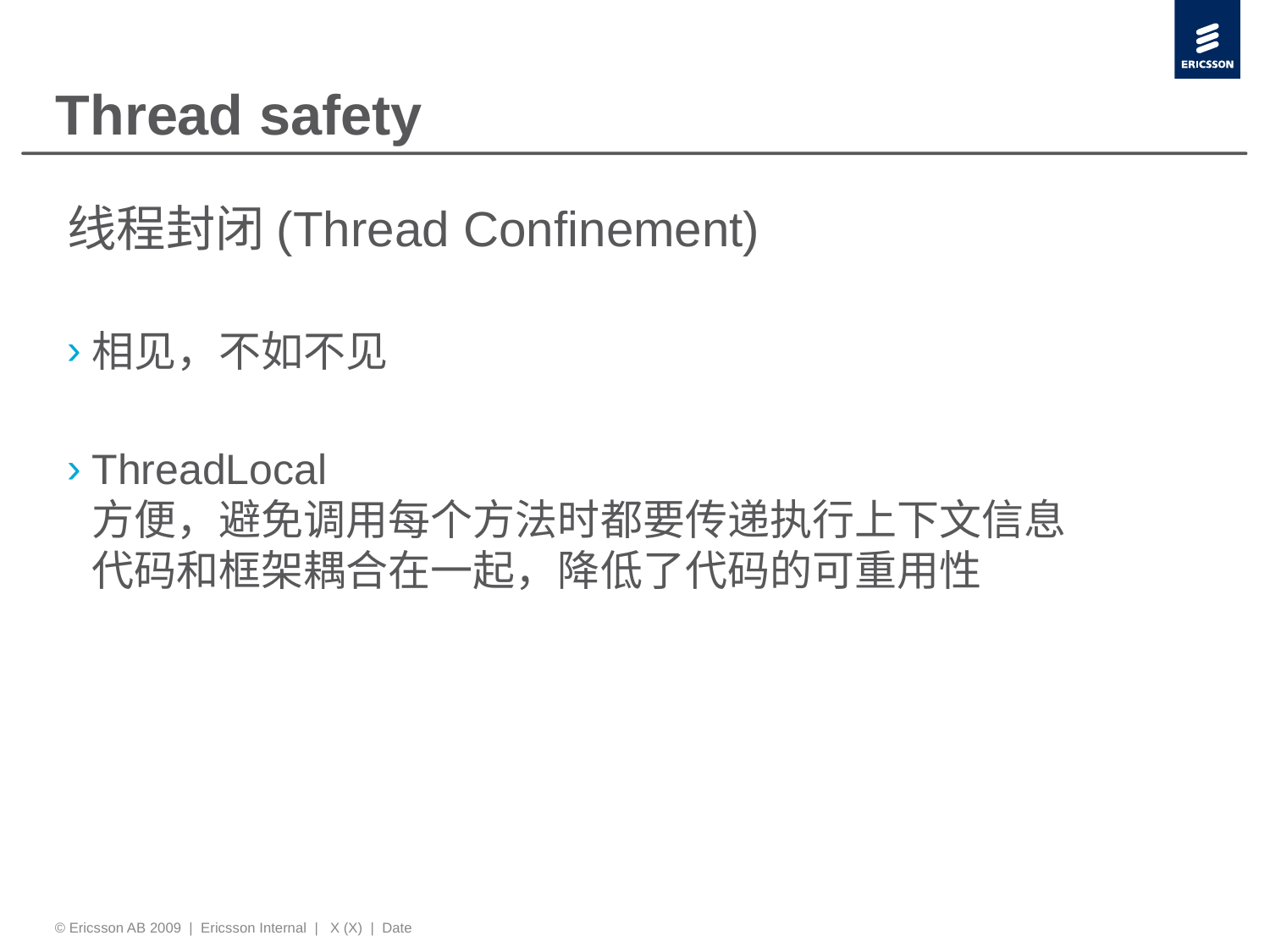

Thread safety
线程封闭(Thread Confinement)
相见，不如不见

ThreadLocal
方便，避免调用每个方法时都要传递执行上下文信息
代码和框架耦合在一起，降低了代码的可重用性
© Ericsson AB 2009  |  Ericsson Internal  |   X (X)  |  Date